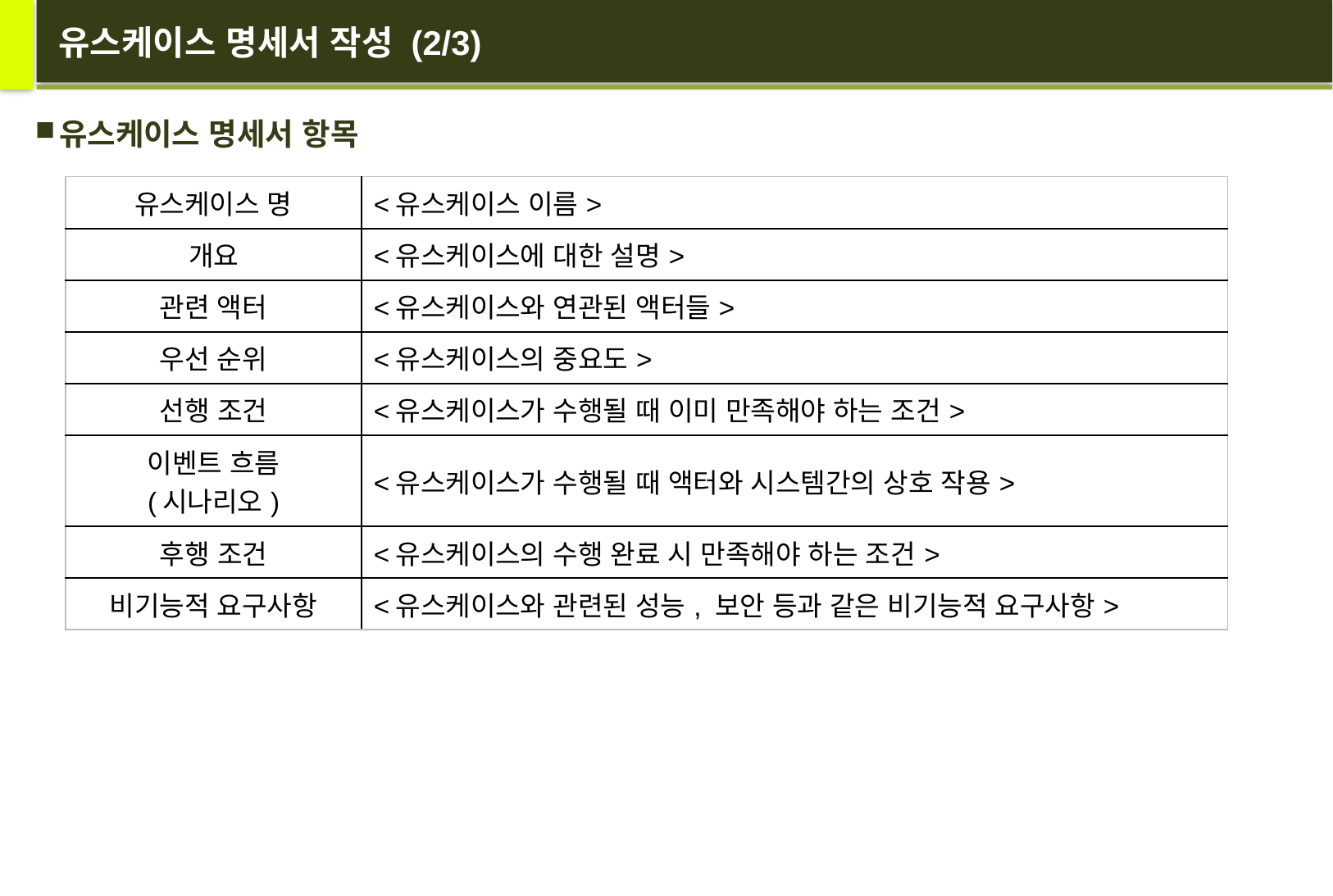

# 유스케이스 명세서 작성 (2/3)
유스케이스 명세서 항목
| 유스케이스 명 | <유스케이스 이름> |
| --- | --- |
| 개요 | <유스케이스에 대한 설명> |
| 관련 액터 | <유스케이스와 연관된 액터들> |
| 우선 순위 | <유스케이스의 중요도> |
| 선행 조건 | <유스케이스가 수행될 때 이미 만족해야 하는 조건> |
| 이벤트 흐름 (시나리오) | <유스케이스가 수행될 때 액터와 시스템간의 상호 작용> |
| 후행 조건 | <유스케이스의 수행 완료 시 만족해야 하는 조건> |
| 비기능적 요구사항 | <유스케이스와 관련된 성능, 보안 등과 같은 비기능적 요구사항> |